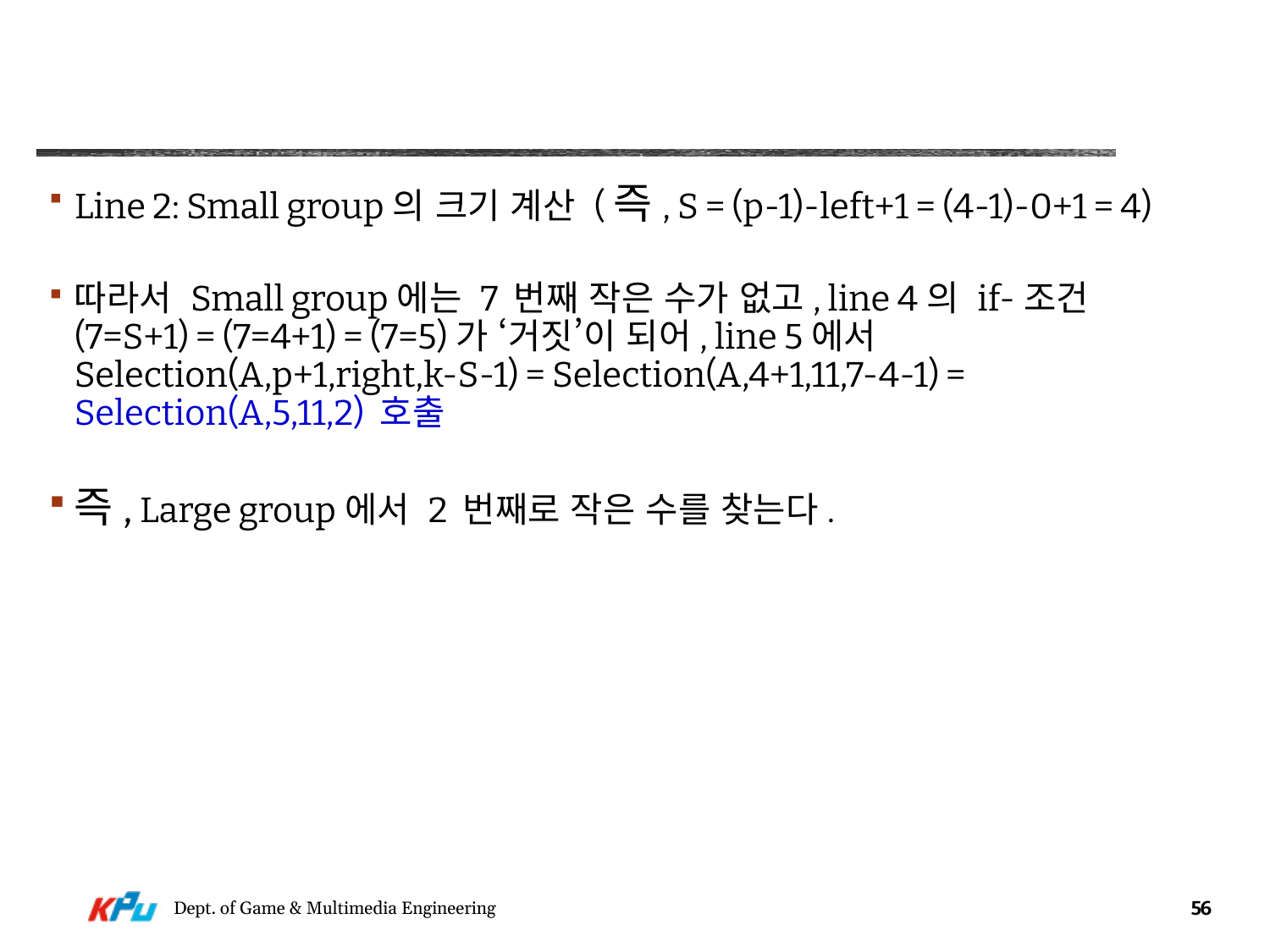

#
Line 2: Small group의 크기 계산 (즉, S = (p-1)-left+1 = (4-1)-0+1 = 4)
따라서 Small group에는 7 번째 작은 수가 없고, line 4의 if-조건 (7=S+1) = (7=4+1) = (7=5)가 ‘거짓’이 되어, line 5에서
Selection(A,p+1,right,k-S-1) = Selection(A,4+1,11,7-4-1) = Selection(A,5,11,2) 호출
즉, Large group에서 2 번째로 작은 수를 찾는다.

Dept. of Game & Multimedia Engineering
56